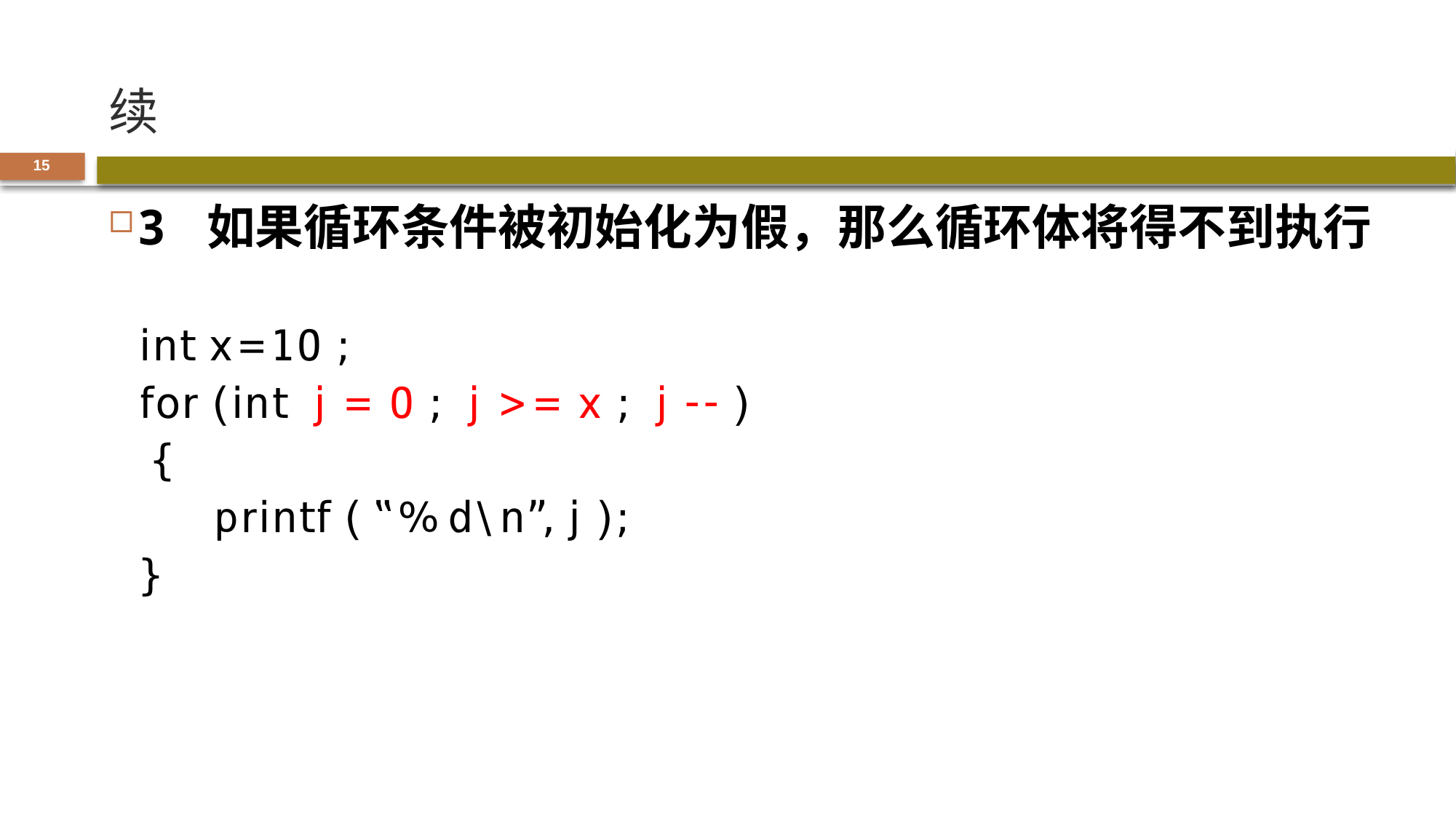

# 续
15
3 如果循环条件被初始化为假，那么循环体将得不到执行

int x=10 ;
for (int  j = 0 ;  j >= x ;  j -- )
 {
      printf ( “%d\n”, j );
}